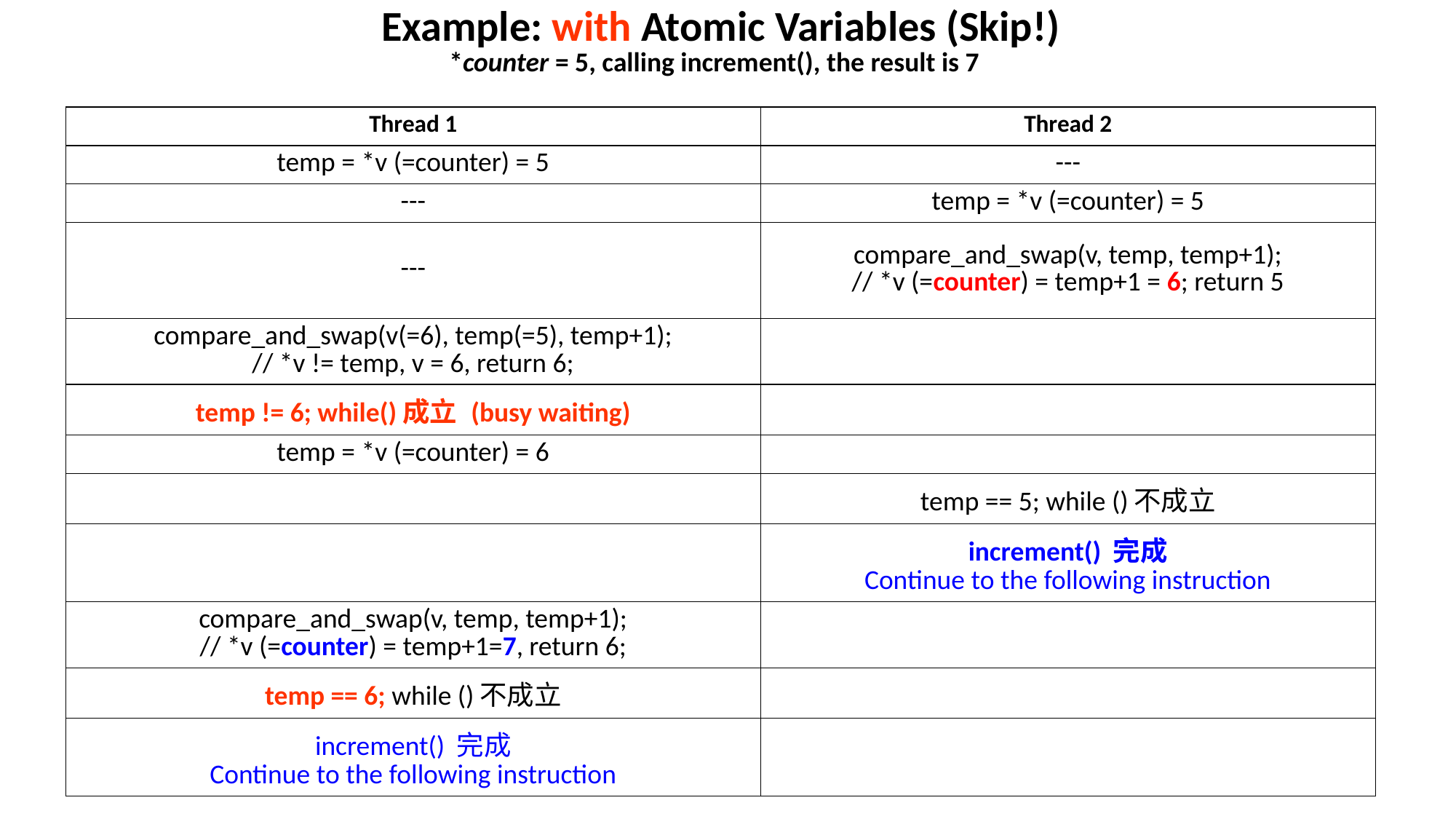

# Example: with Atomic Variables (Skip!) *counter = 5, calling increment(), the result is 7
| Thread 1 | Thread 2 |
| --- | --- |
| temp = \*v (=counter) = 5 | --- |
| --- | temp = \*v (=counter) = 5 |
| --- | compare\_and\_swap(v, temp, temp+1); // \*v (=counter) = temp+1 = 6; return 5 |
| compare\_and\_swap(v(=6), temp(=5), temp+1); // \*v != temp, v = 6, return 6; |  |
| temp != 6; while()成立 (busy waiting) |  |
| temp = \*v (=counter) = 6 |  |
|  | temp == 5; while ()不成立 |
|  | increment() 完成 Continue to the following instruction |
| compare\_and\_swap(v, temp, temp+1); // \*v (=counter) = temp+1=7, return 6; |  |
| temp == 6; while ()不成立 |  |
| increment() 完成 Continue to the following instruction |  |